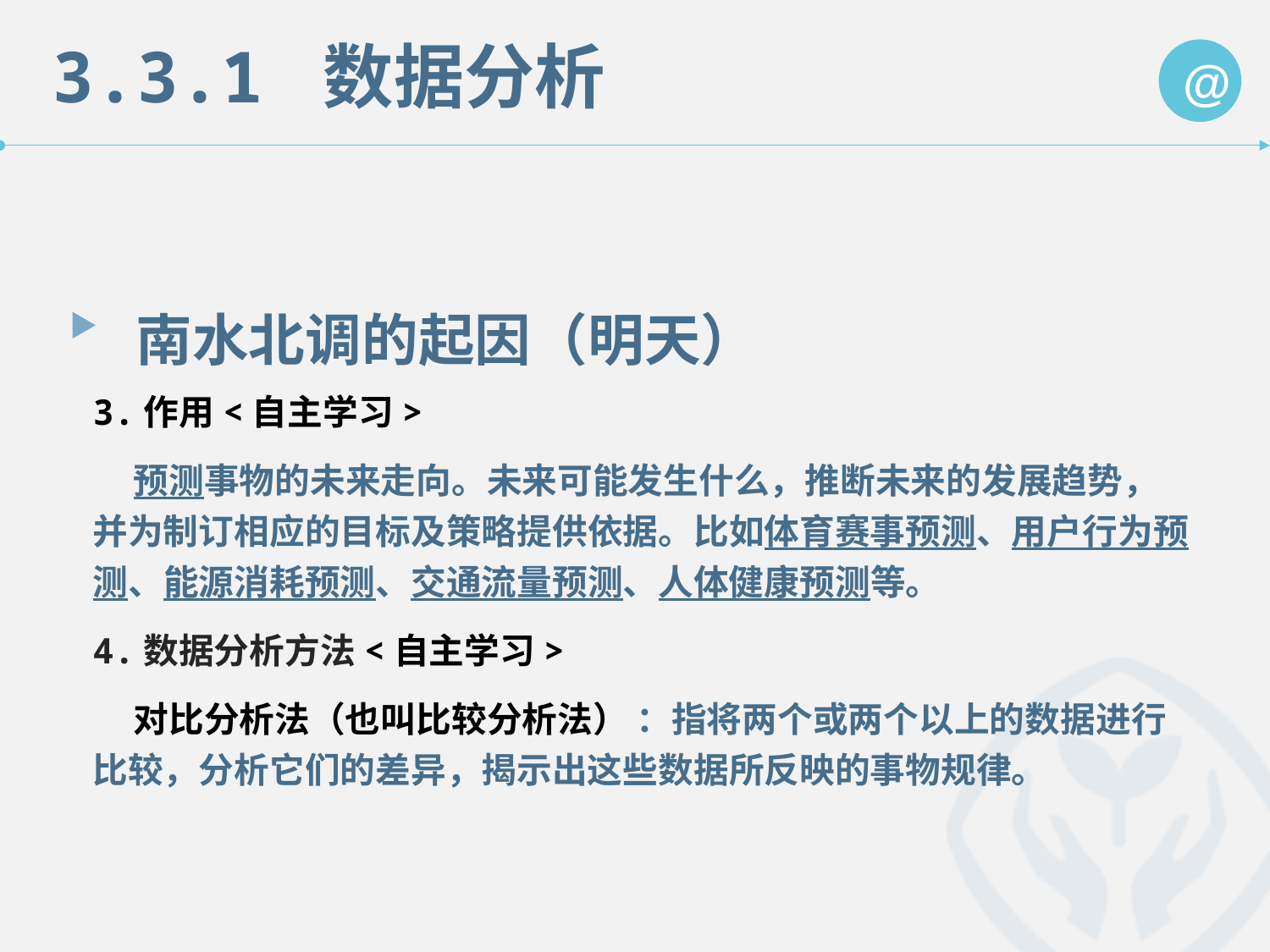

3.3.1 数据分析
@
南水北调的起因（明天）

3.作用<自主学习>
    预测事物的未来走向。未来可能发生什么，推断未来的发展趋势，并为制订相应的目标及策略提供依据。比如体育赛事预测、用户行为预测、能源消耗预测、交通流量预测、人体健康预测等。
4.数据分析方法<自主学习>
    对比分析法（也叫比较分析法） ：指将两个或两个以上的数据进行比较，分析它们的差异，揭示出这些数据所反映的事物规律。